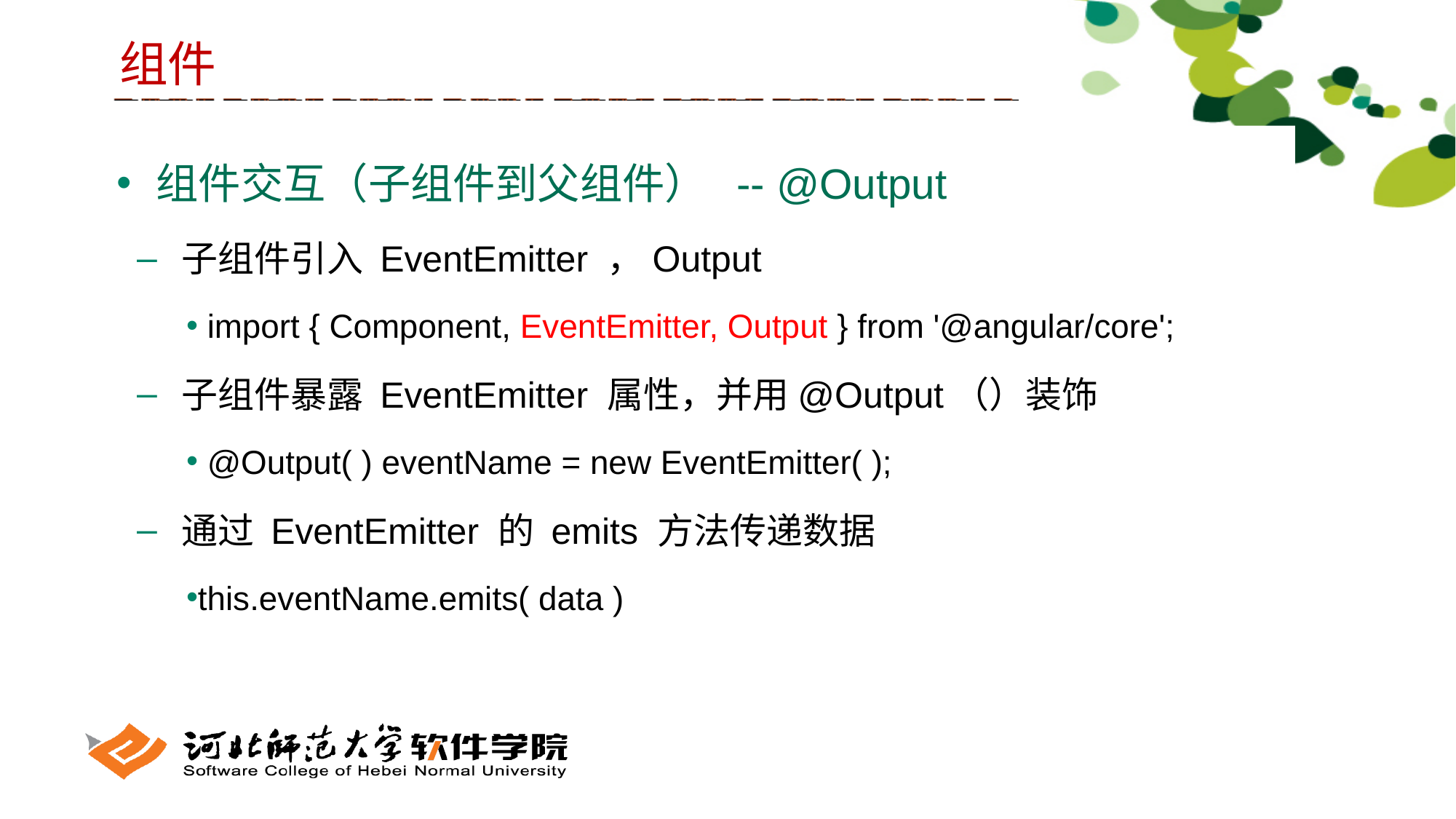

组件
 组件交互（子组件到父组件）  -- @Output
 子组件引入 EventEmitter ，Output
 import { Component, EventEmitter, Output } from '@angular/core';
 子组件暴露 EventEmitter 属性，并用@Output（）装饰
 @Output( ) eventName = new EventEmitter( );
 通过 EventEmitter 的 emits 方法传递数据
this.eventName.emits( data )